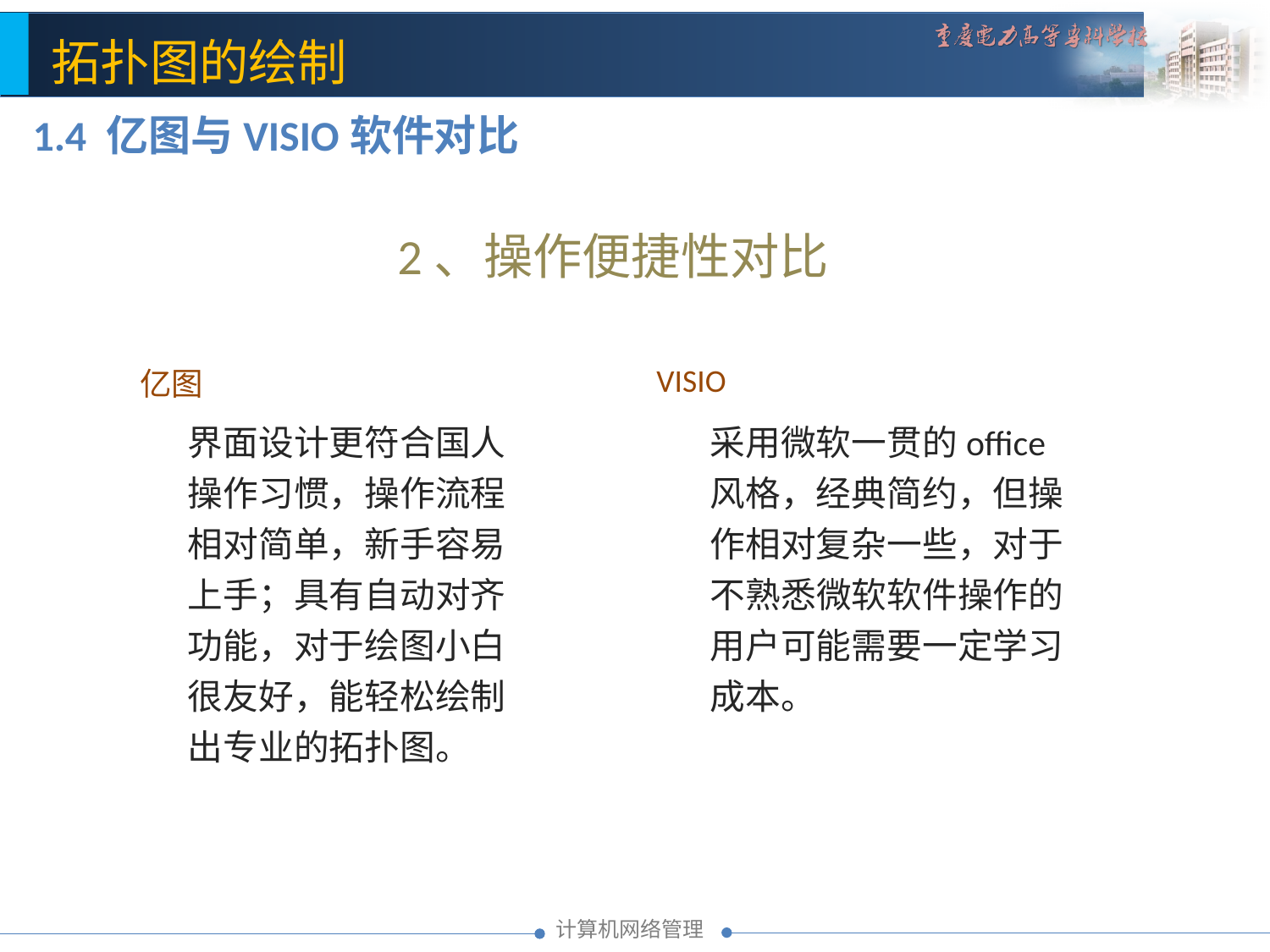

1.4 亿图与VISIO软件对比
2、操作便捷性对比
VISIO
亿图
界面设计更符合国人操作习惯，操作流程相对简单，新手容易上手；具有自动对齐功能，对于绘图小白很友好，能轻松绘制出专业的拓扑图。
采用微软一贯的office风格，经典简约，但操作相对复杂一些，对于不熟悉微软软件操作的用户可能需要一定学习成本。